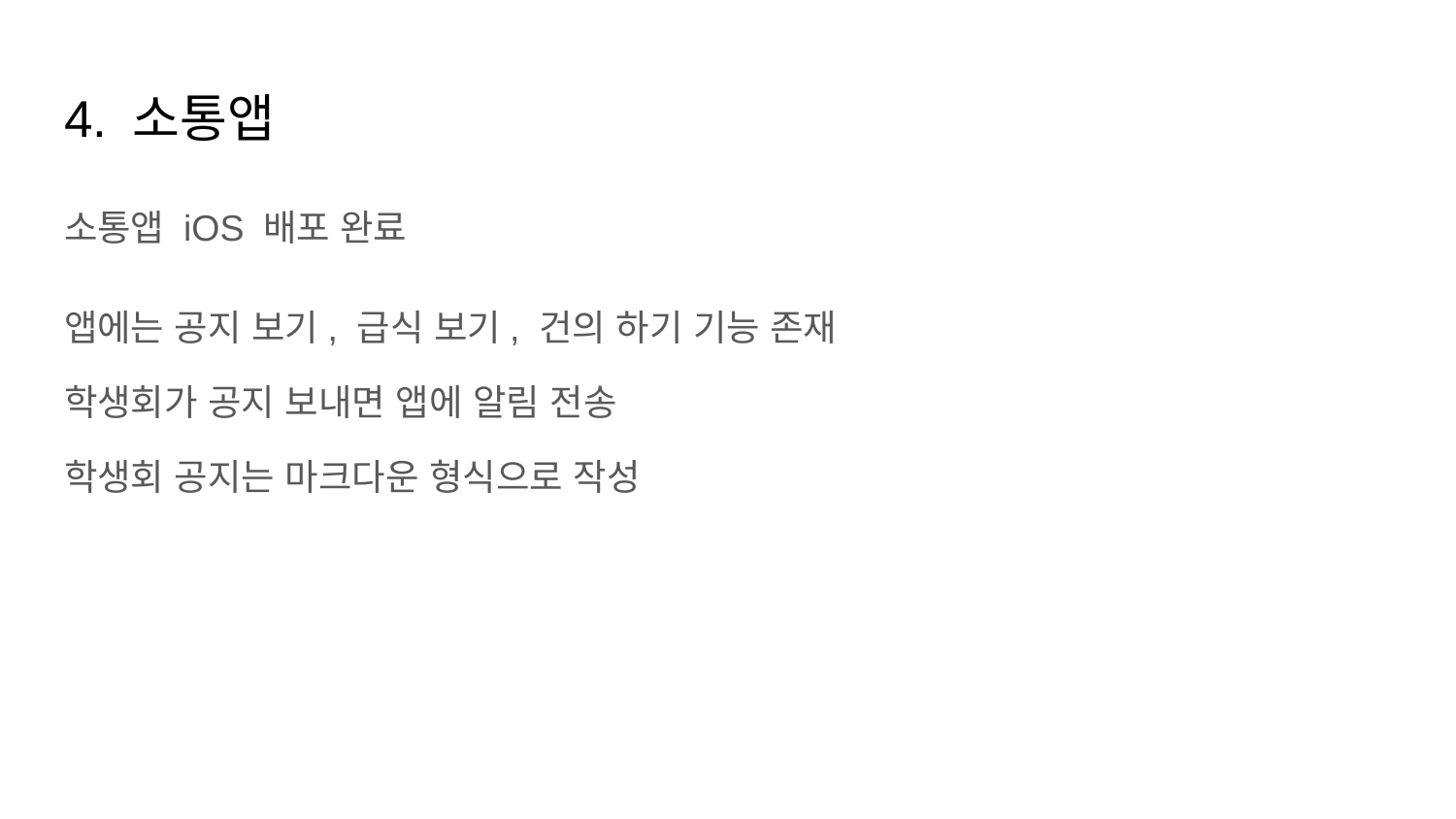

# 4. 소통앱
소통앱 iOS 배포 완료

앱에는 공지 보기, 급식 보기, 건의 하기 기능 존재
학생회가 공지 보내면 앱에 알림 전송
학생회 공지는 마크다운 형식으로 작성